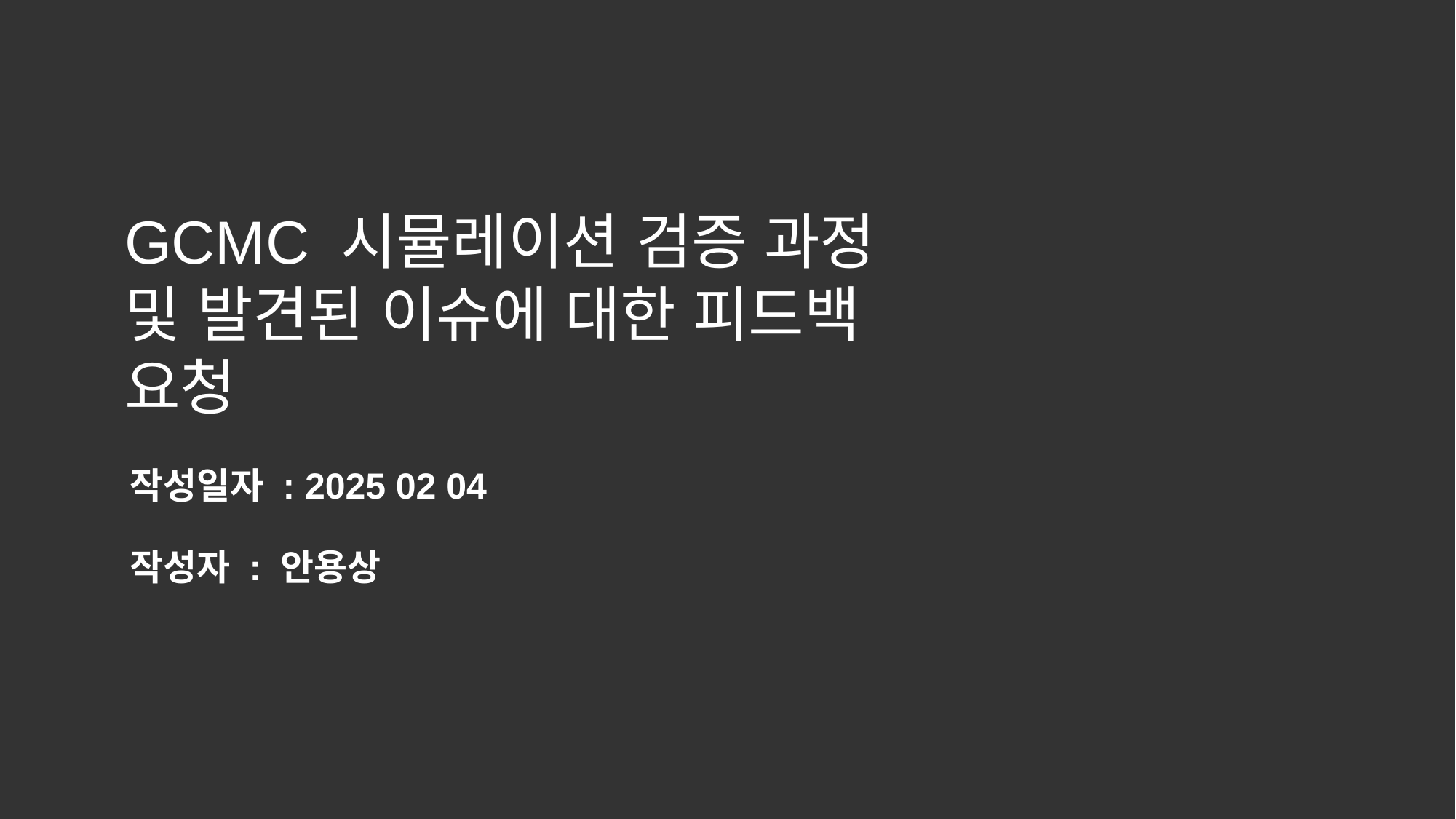

GCMC 시뮬레이션 검증 과정 및 발견된 이슈에 대한 피드백 요청
작성일자 : 2025 02 04
작성자 : 안용상